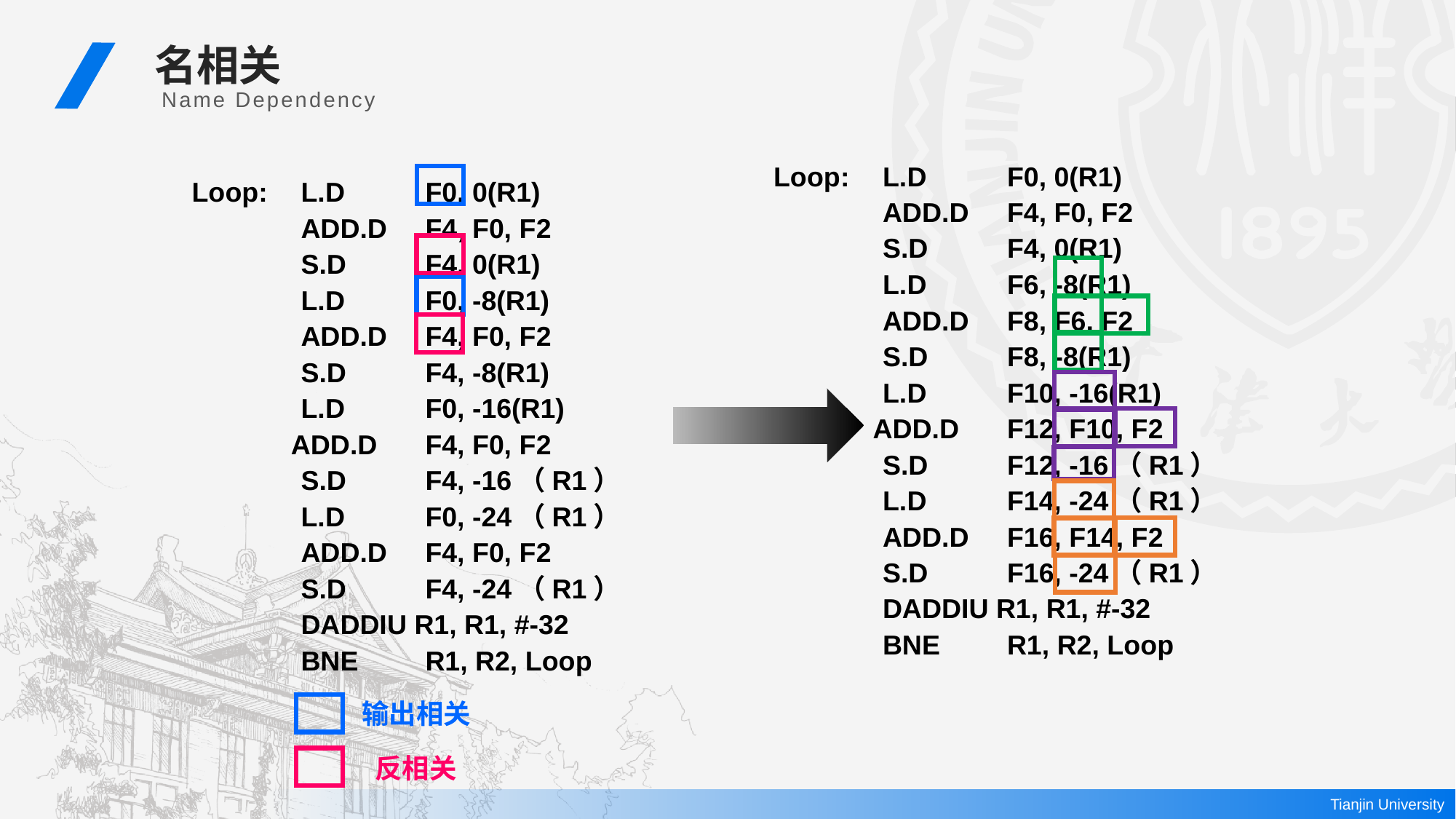

名相关
   Name Dependency
Loop:	L.D	  F0, 0(R1)
	ADD.D	  F4, F0, F2
	S.D	  F4, 0(R1)
	L.D	  F6, -8(R1)
	ADD.D	  F8, F6, F2
	S.D	  F8, -8(R1)
	L.D	  F10, -16(R1)
             ADD.D	  F12, F10, F2
	S.D	  F12, -16（R1）
	L.D	  F14, -24（R1）
	ADD.D	  F16, F14, F2
	S.D	  F16, -24（R1）
	DADDIU R1, R1, #-32
	BNE	  R1, R2, Loop
Loop:	L.D	  F0, 0(R1)
	ADD.D	  F4, F0, F2
	S.D	  F4, 0(R1)
	L.D	  F0, -8(R1)
	ADD.D	  F4, F0, F2
	S.D	  F4, -8(R1)
	L.D	  F0, -16(R1)
             ADD.D	  F4, F0, F2
	S.D	  F4, -16（R1）
	L.D	  F0, -24（R1）
	ADD.D	  F4, F0, F2
	S.D	  F4, -24（R1）
	DADDIU R1, R1, #-32
	BNE	  R1, R2, Loop

输出相关

反相关